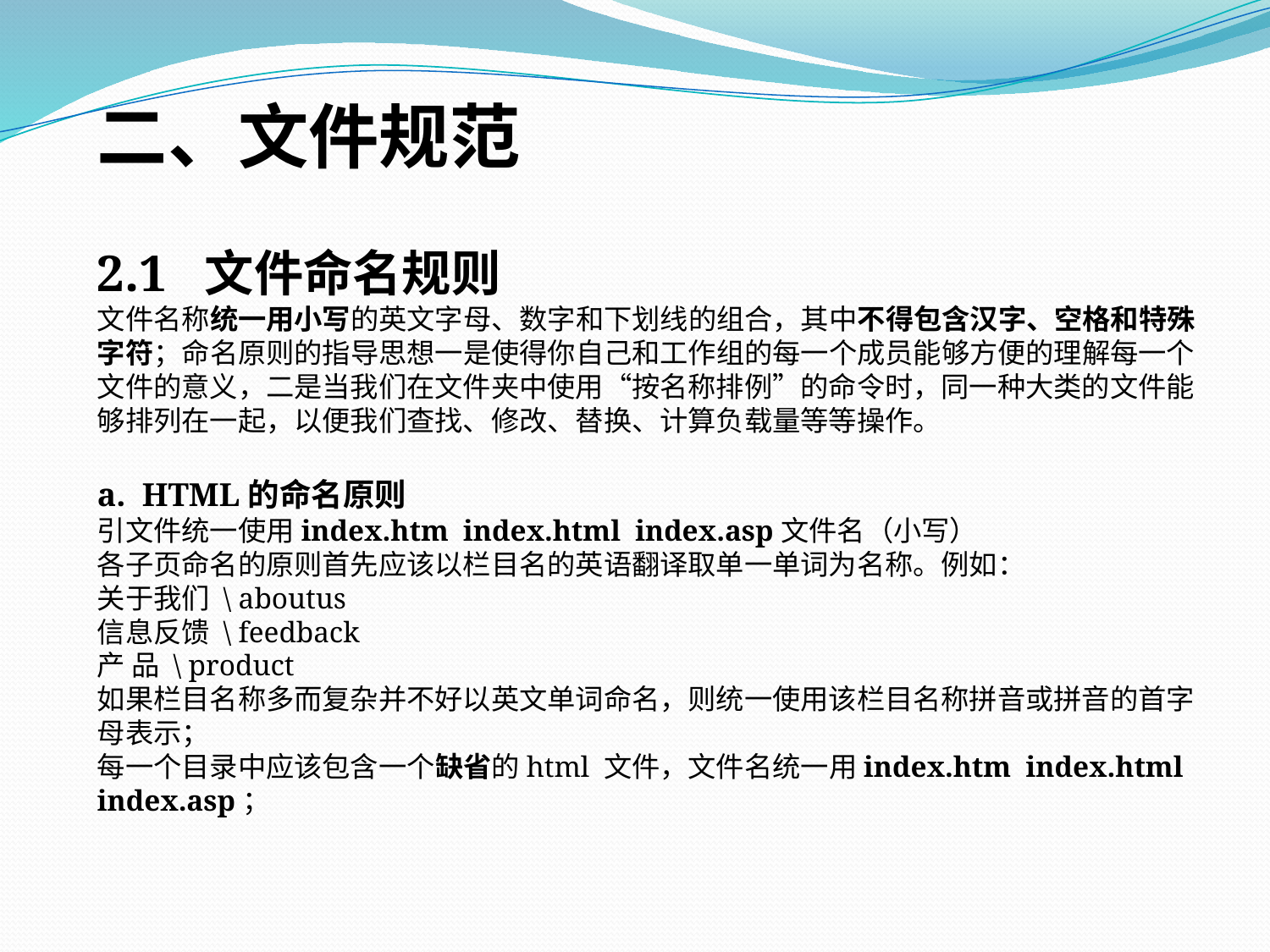

二、文件规范
2.1  文件命名规则
文件名称统一用小写的英文字母、数字和下划线的组合，其中不得包含汉字、空格和特殊字符；命名原则的指导思想一是使得你自己和工作组的每一个成员能够方便的理解每一个文件的意义，二是当我们在文件夹中使用“按名称排例”的命令时，同一种大类的文件能够排列在一起，以便我们查找、修改、替换、计算负载量等等操作。

a.  HTML的命名原则
引文件统一使用index.htm  index.html  index.asp文件名（小写）
各子页命名的原则首先应该以栏目名的英语翻译取单一单词为名称。例如：
关于我们 \ aboutus
信息反馈 \ feedback
产 品 \ product
如果栏目名称多而复杂并不好以英文单词命名，则统一使用该栏目名称拼音或拼音的首字母表示；
每一个目录中应该包含一个缺省的html 文件，文件名统一用index.htm  index.html  index.asp；